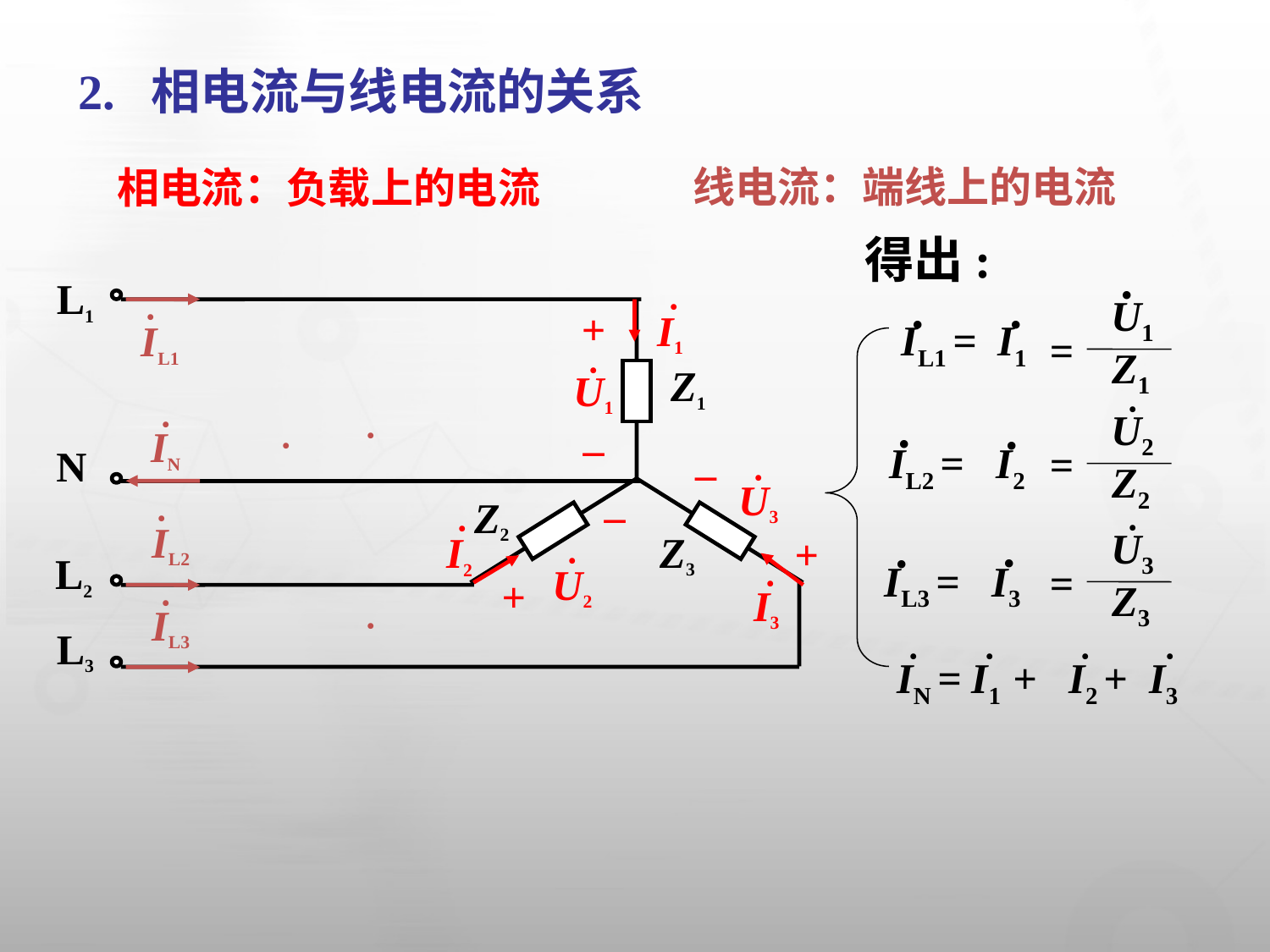

2.  相电流与线电流的关系
线电流：端线上的电流
相电流：负载上的电流
得出:
 ·
 U1
=
Z1

 ·
·
IL1 =  I1
L1

Z1

N

Z2
Z3
L2

L3

  ·

I1
 ·

IL1
 ·
IN

 ·
IL2

 ·
IL3

+
U1
_
·
·
·
·
_
 ·
U3
+
_
 ·
U2
+
 ·
I2

 ·

I3

 ·
 ·
IL2 =   I2
   ·
 U2
=
Z2

 ·
 ·
IL3 =   I3
  ·
 U3
=
Z3

 ·
·
·
·
IN = I1  +   I2 +  I3